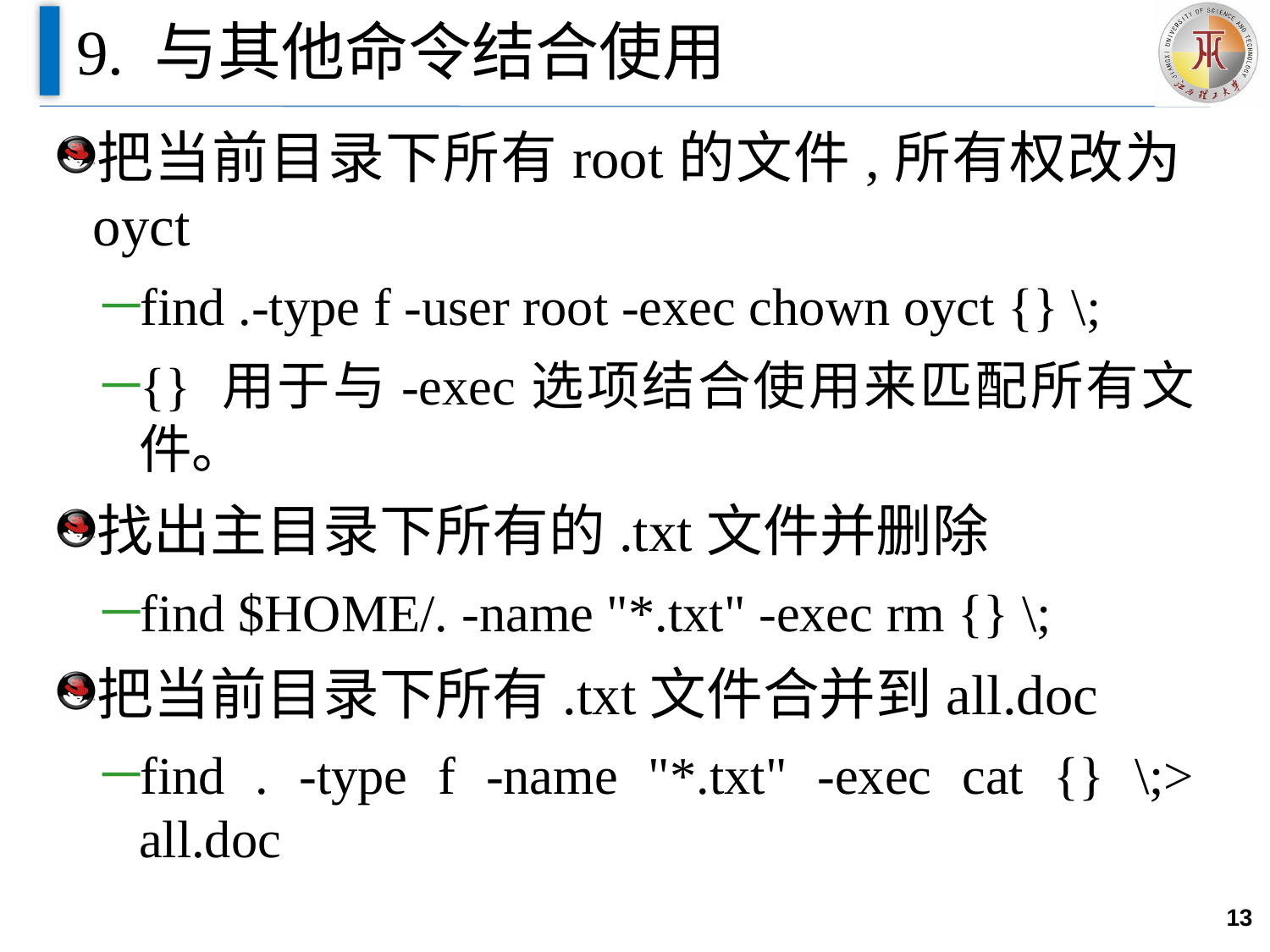

# 9. 与其他命令结合使用
把当前目录下所有root的文件,所有权改为oyct
find .-type f -user root -exec chown oyct {} \;
{} 用于与-exec选项结合使用来匹配所有文件。
找出主目录下所有的.txt文件并删除
find $HOME/. -name "*.txt" -exec rm {} \;
把当前目录下所有.txt文件合并到all.doc
find . -type f -name "*.txt" -exec cat {} \;> all.doc
13